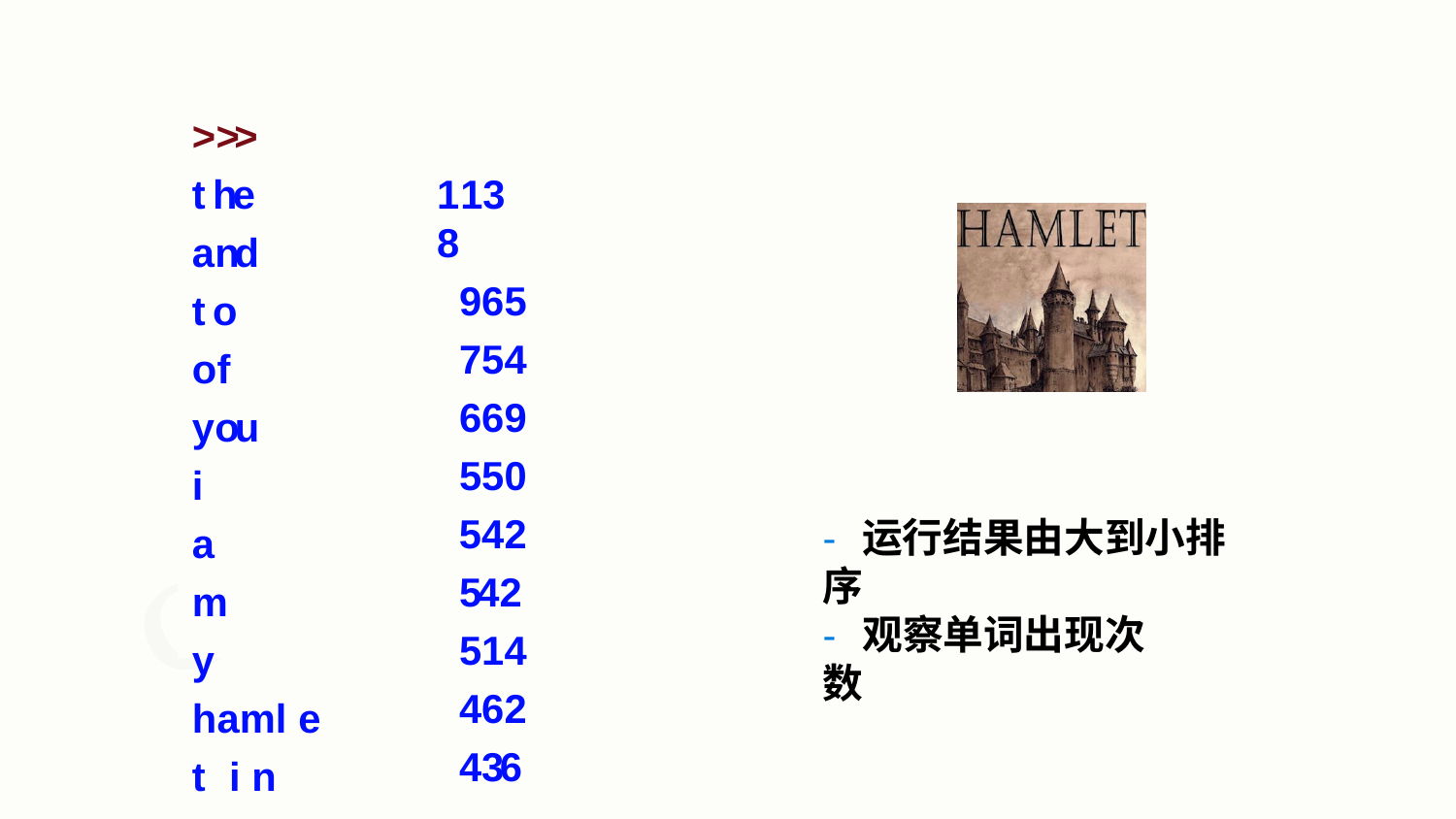

>>>
the and to of you i
a my
hamlet in
1138
965
754
669
550
542
542
514
462
436

- 运行结果由大到小排序
- 观察单词出现次数